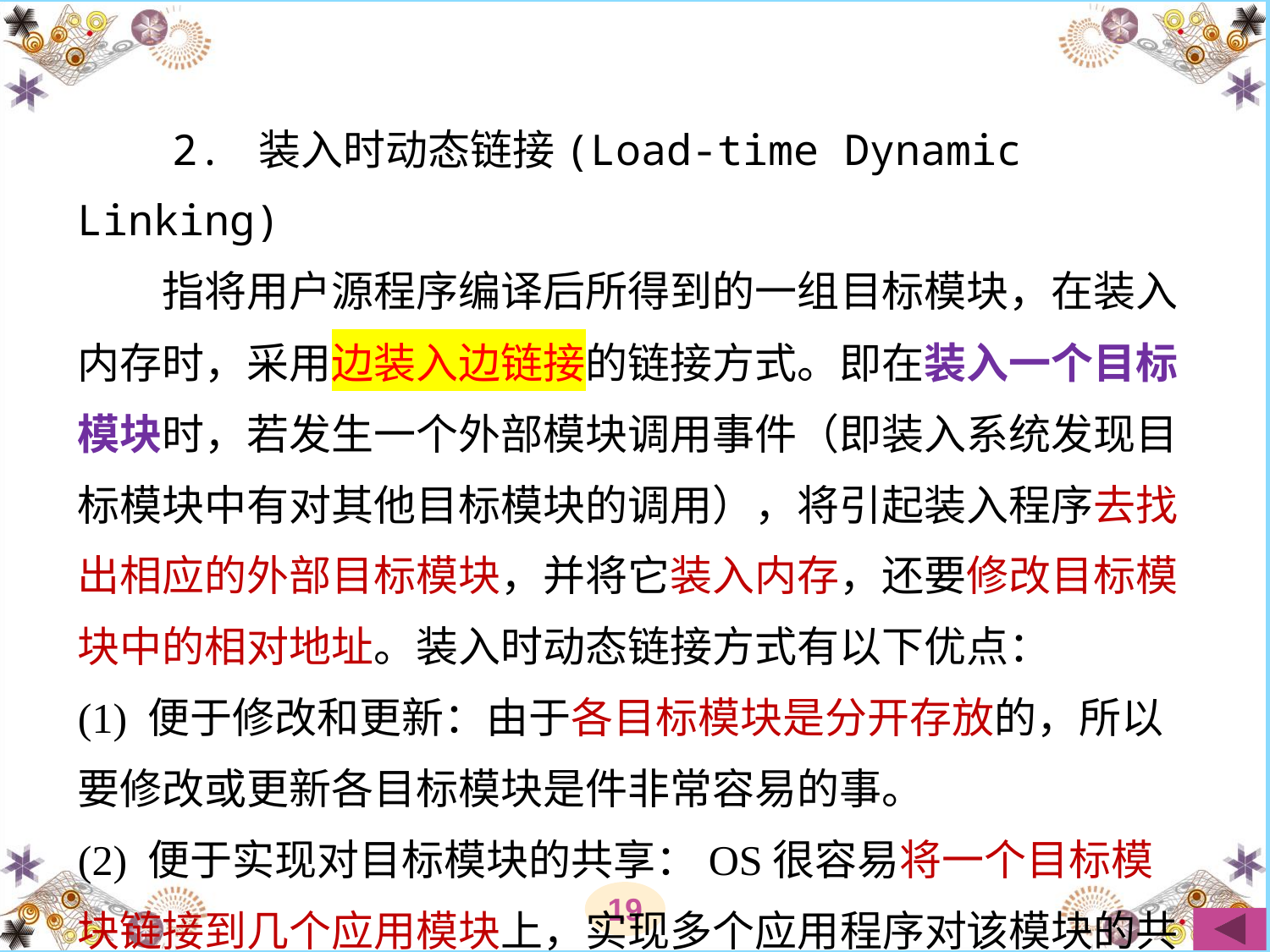

# 2. 装入时动态链接(Load-time Dynamic Linking) 　　指将用户源程序编译后所得到的一组目标模块，在装入内存时，采用边装入边链接的链接方式。即在装入一个目标模块时，若发生一个外部模块调用事件（即装入系统发现目标模块中有对其他目标模块的调用），将引起装入程序去找出相应的外部目标模块，并将它装入内存，还要修改目标模块中的相对地址。装入时动态链接方式有以下优点： (1) 便于修改和更新：由于各目标模块是分开存放的，所以要修改或更新各目标模块是件非常容易的事。　　 (2) 便于实现对目标模块的共享：OS很容易将一个目标模块链接到几个应用模块上，实现多个应用程序对该模块的共享。